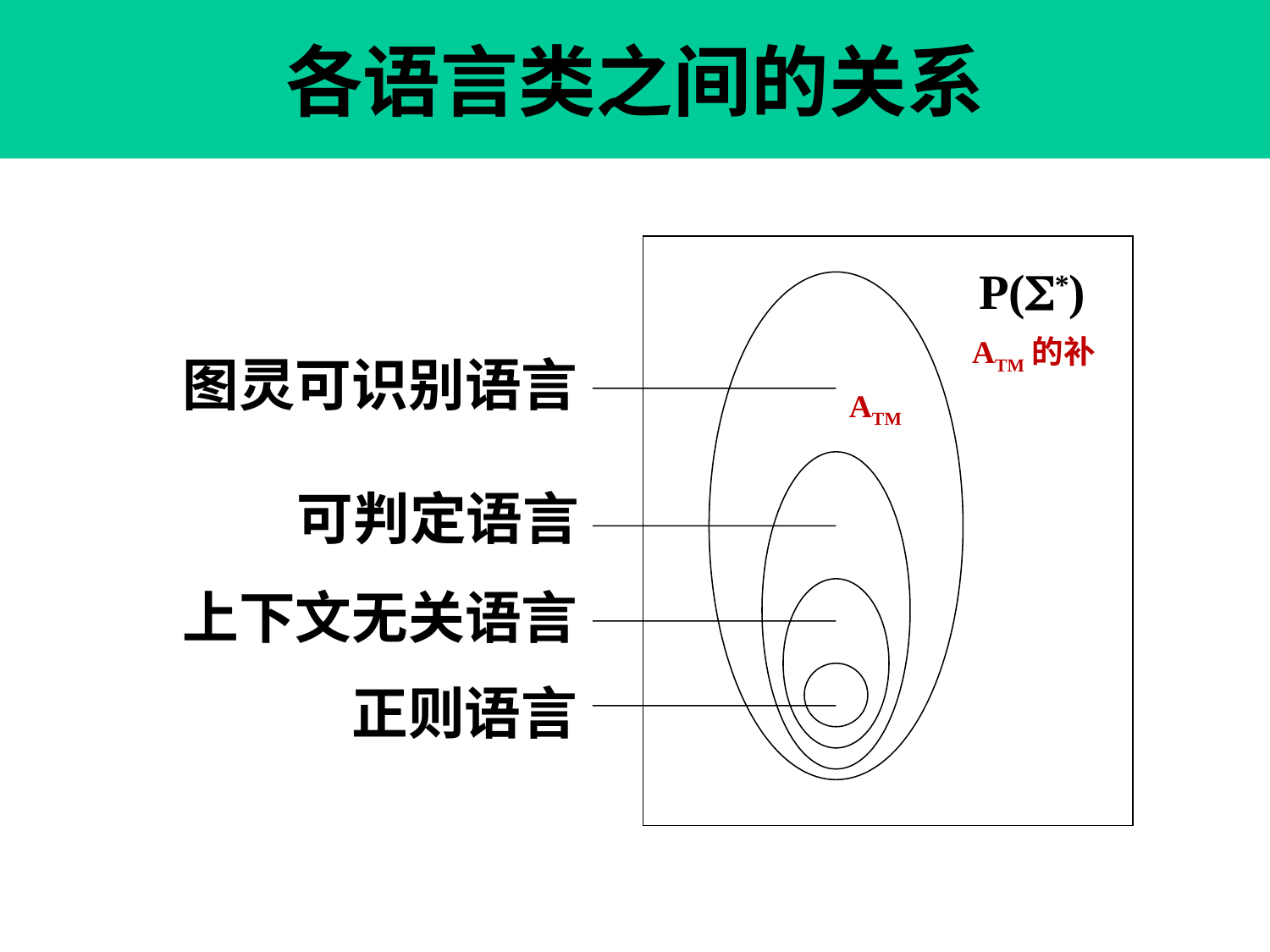

# 各语言类之间的关系

P(Σ*)

图灵可识别语言

可判定语言

上下文无关语言

正则语言

 ATM的补
ATM